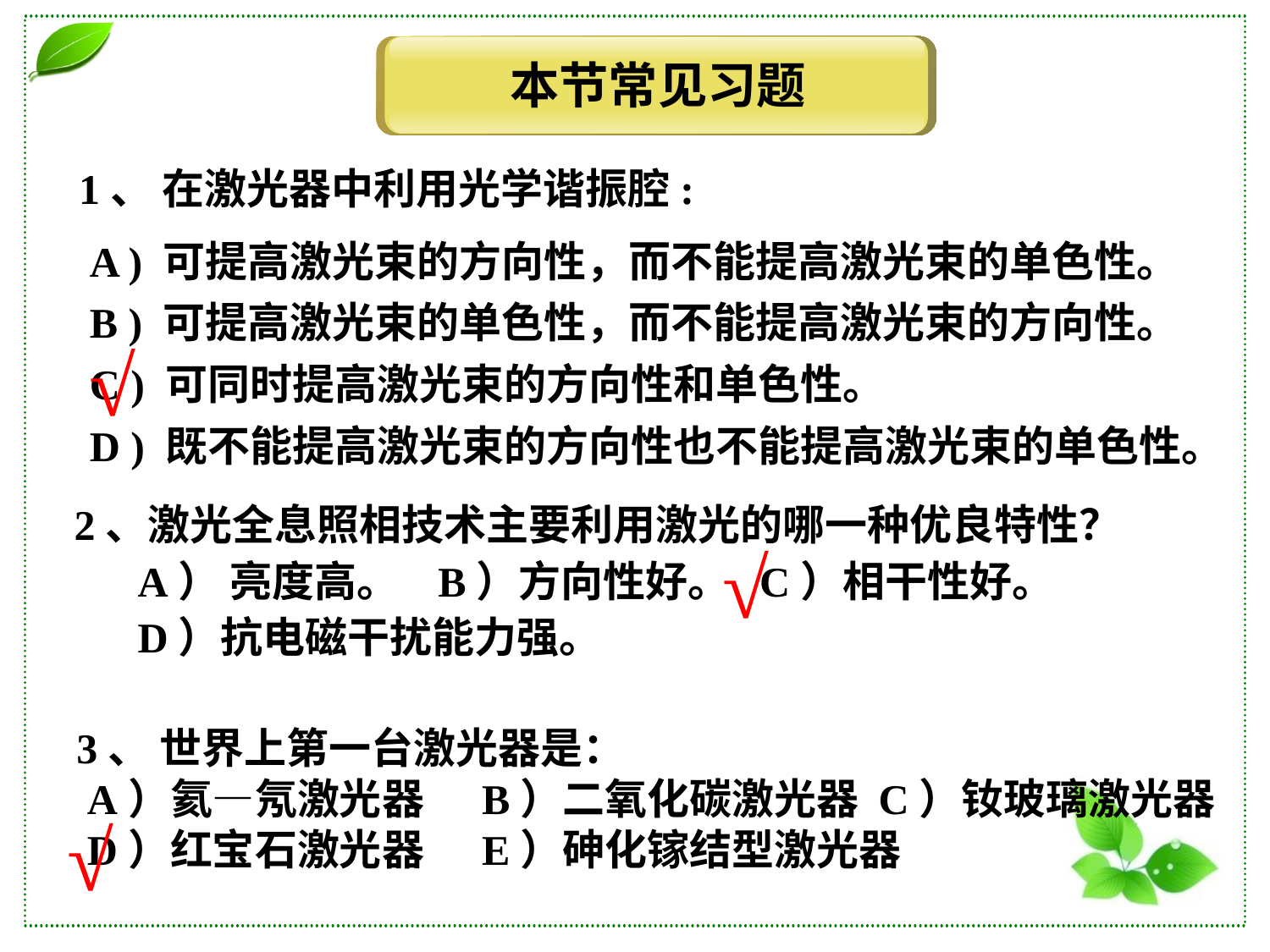

本节常见习题
1、 在激光器中利用光学谐振腔:
A ) 可提高激光束的方向性，而不能提高激光束的单色性。
B ) 可提高激光束的单色性，而不能提高激光束的方向性。
C ) 可同时提高激光束的方向性和单色性。
D ) 既不能提高激光束的方向性也不能提高激光束的单色性。
√
2、激光全息照相技术主要利用激光的哪一种优良特性？
      A） 亮度高。   B）方向性好。  C）相干性好。
      D）抗电磁干扰能力强。
√
3、 世界上第一台激光器是：
 A）氦—氖激光器     B）二氧化碳激光器 C）钕玻璃激光器
 D）红宝石激光器     E）砷化镓结型激光器
√